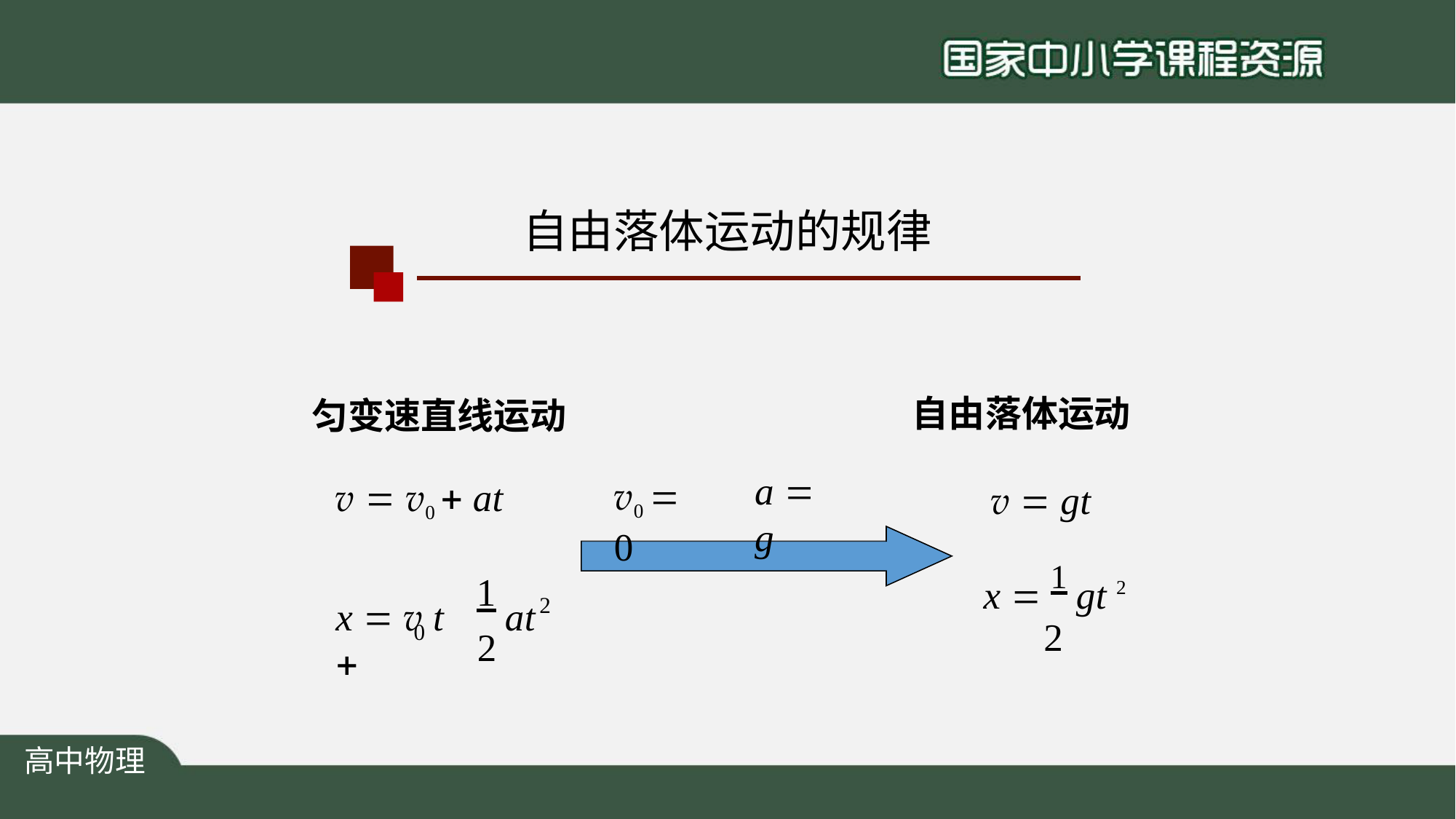

# 自由落体运动的规律

自由落体运动
v = gt

x = 1 gt 2
2
匀变速直线运动
v = v0 + at
a = g
v0 = 0

1
2
2
x = v t +
at
0
高中物理